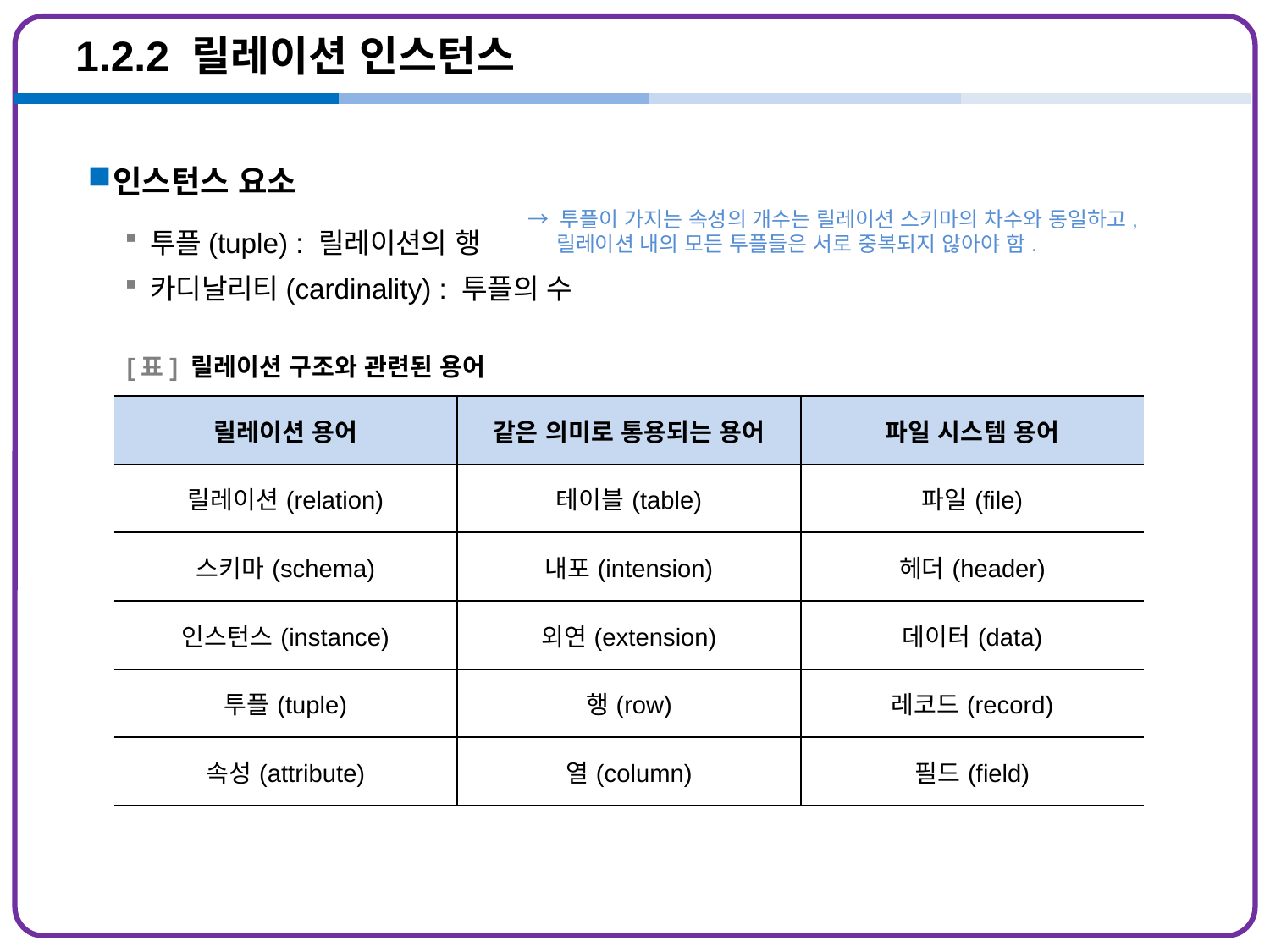

# 1.2.2 릴레이션 인스턴스
인스턴스 요소

투플(tuple) : 릴레이션의 행
카디날리티(cardinality) : 투플의 수

→ 투플이 가지는 속성의 개수는 릴레이션 스키마의 차수와 동일하고,
    릴레이션 내의 모든 투플들은 서로 중복되지 않아야 함.
[표] 릴레이션 구조와 관련된 용어
| 릴레이션 용어 | 같은 의미로 통용되는 용어 | 파일 시스템 용어 |
| --- | --- | --- |
| 릴레이션(relation) | 테이블(table) | 파일(file) |
| 스키마(schema) | 내포(intension) | 헤더(header) |
| 인스턴스(instance) | 외연(extension) | 데이터(data) |
| 투플(tuple) | 행(row) | 레코드(record) |
| 속성(attribute) | 열(column) | 필드(field) |